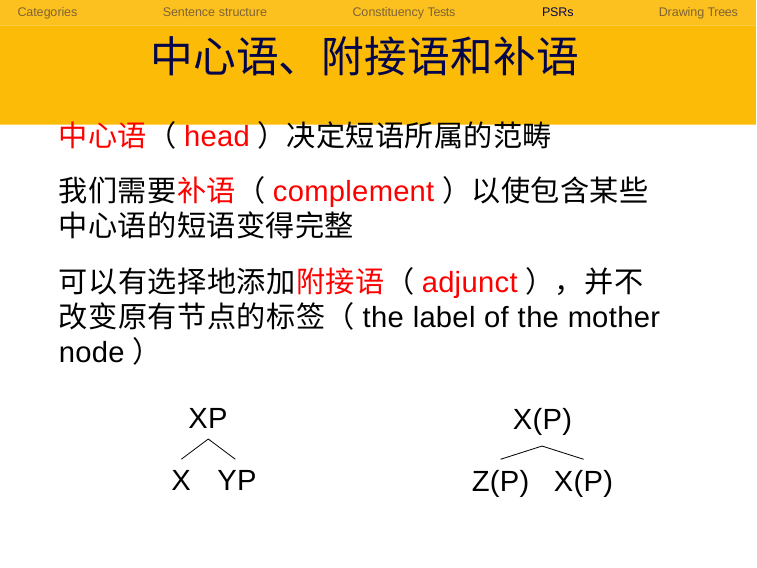

Categories	Sentence structure	Constituency Tests	PSRs	Drawing Trees
# 中心语、附接语和补语
中心语（head）决定短语所属的范畴
我们需要补语（complement）以使包含某些中心语的短语变得完整
可以有选择地添加附接语（adjunct），并不改变原有节点的标签（the label of the mother node）
XP
X	YP
X(P)
Z(P)	X(P)